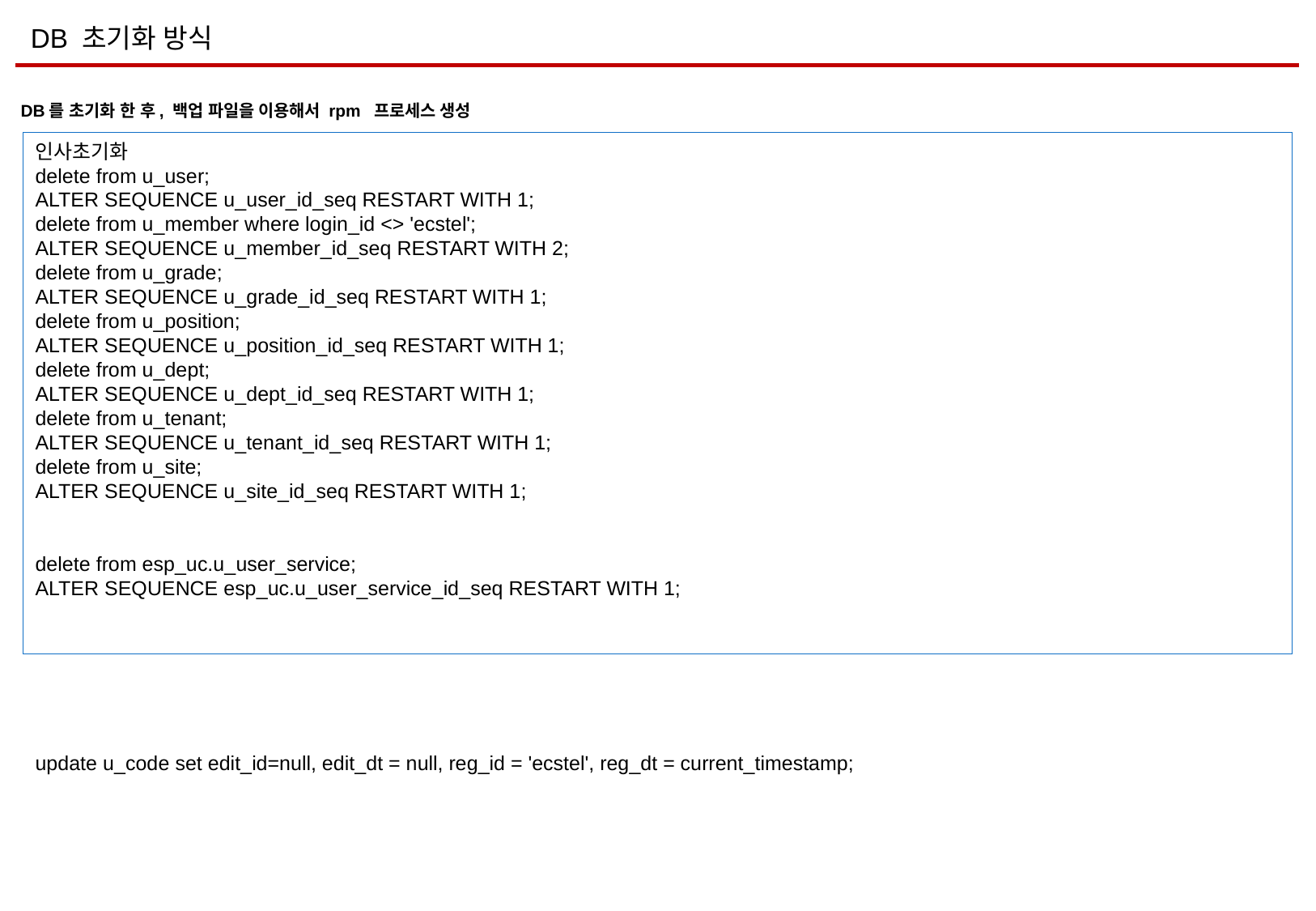

DB 초기화 방식
DB를 초기화 한 후, 백업 파일을 이용해서 rpm  프로세스 생성
인사초기화
delete from u_user;
ALTER SEQUENCE u_user_id_seq RESTART WITH 1;
delete from u_member where login_id <> 'ecstel';
ALTER SEQUENCE u_member_id_seq RESTART WITH 2;
delete from u_grade;
ALTER SEQUENCE u_grade_id_seq RESTART WITH 1;
delete from u_position;
ALTER SEQUENCE u_position_id_seq RESTART WITH 1;
delete from u_dept;
ALTER SEQUENCE u_dept_id_seq RESTART WITH 1;
delete from u_tenant;
ALTER SEQUENCE u_tenant_id_seq RESTART WITH 1;
delete from u_site;
ALTER SEQUENCE u_site_id_seq RESTART WITH 1;

delete from esp_uc.u_user_service;
ALTER SEQUENCE esp_uc.u_user_service_id_seq RESTART WITH 1;

update u_code set edit_id=null, edit_dt = null, reg_id = 'ecstel', reg_dt = current_timestamp;